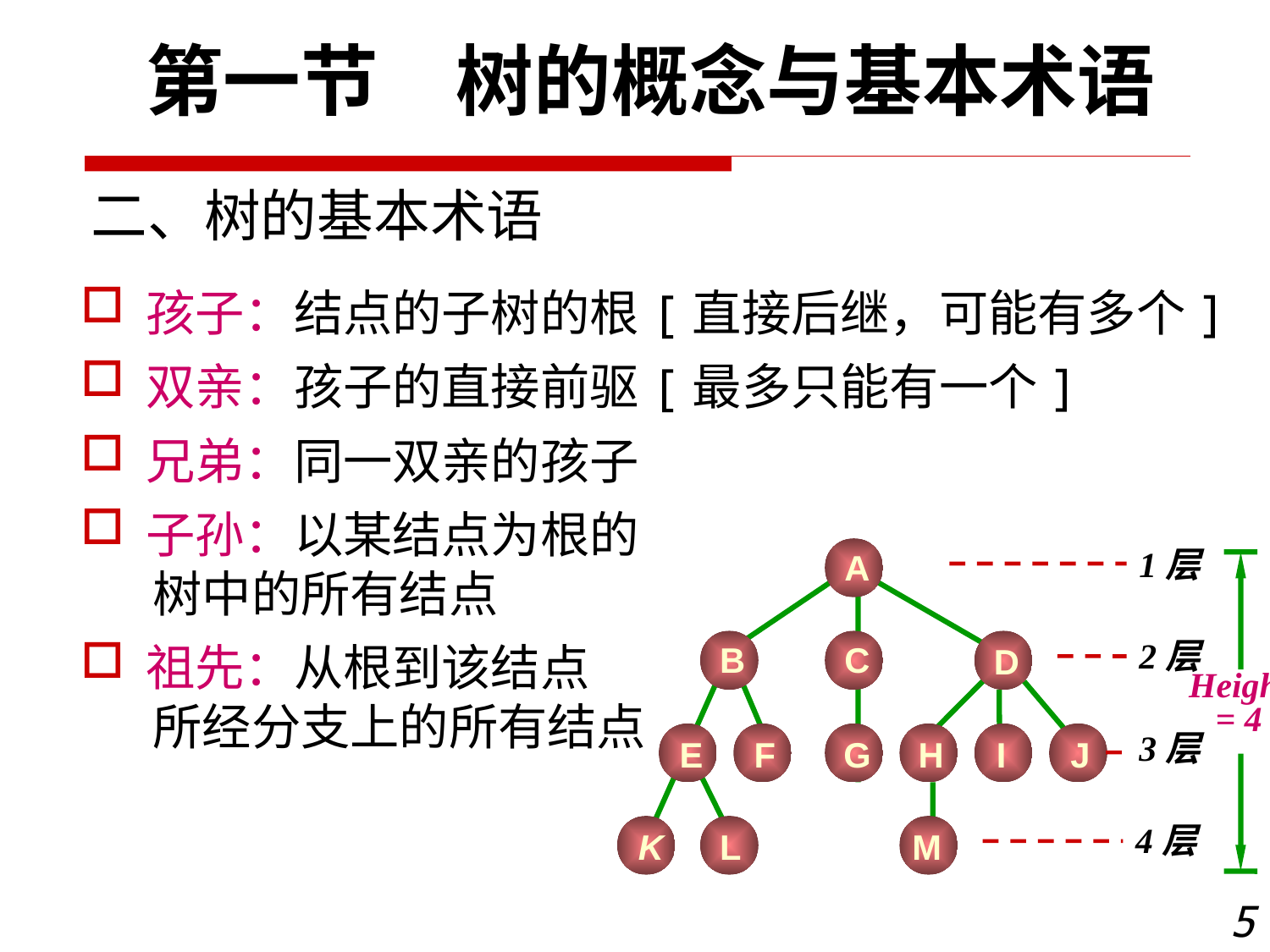

第一节　树的概念与基本术语
# 二、树的基本术语
孩子：结点的子树的根[直接后继，可能有多个]
双亲：孩子的直接前驱[最多只能有一个]
兄弟：同一双亲的孩子
子孙：以某结点为根的
 　树中的所有结点
祖先：从根到该结点
 　所经分支上的所有结点
1层

A

2层

B
C
D

Height
= 4

3层

E
F
G
H
I
J

4层

K
L
M

5